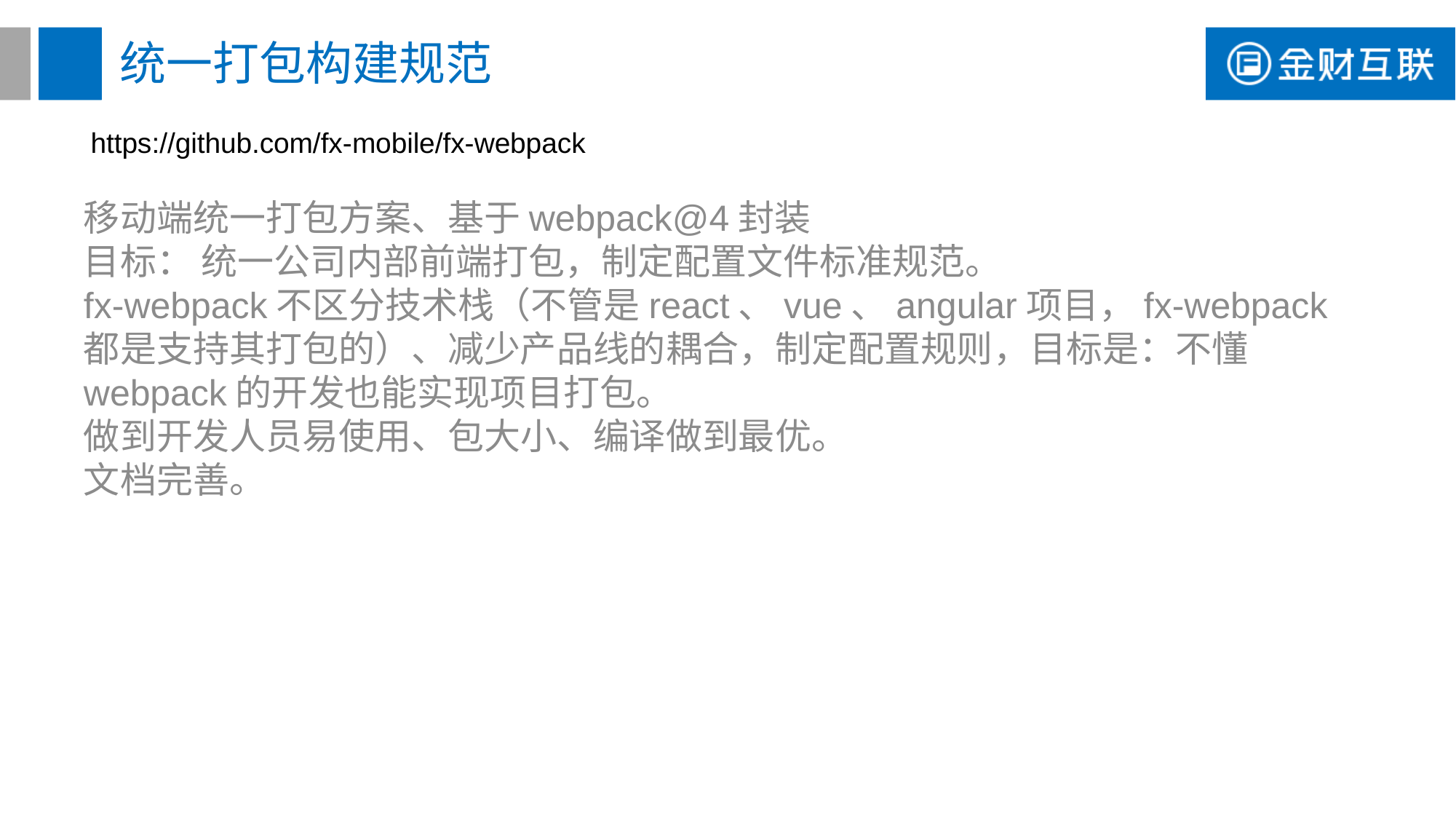

# 统一打包构建规范
https://github.com/fx-mobile/fx-webpack
移动端统一打包方案、基于webpack@4封装
目标： 统一公司内部前端打包，制定配置文件标准规范。
fx-webpack不区分技术栈（不管是react、vue、angular项目，fx-webpack都是支持其打包的）、减少产品线的耦合，制定配置规则，目标是：不懂webpack的开发也能实现项目打包。
做到开发人员易使用、包大小、编译做到最优。
文档完善。